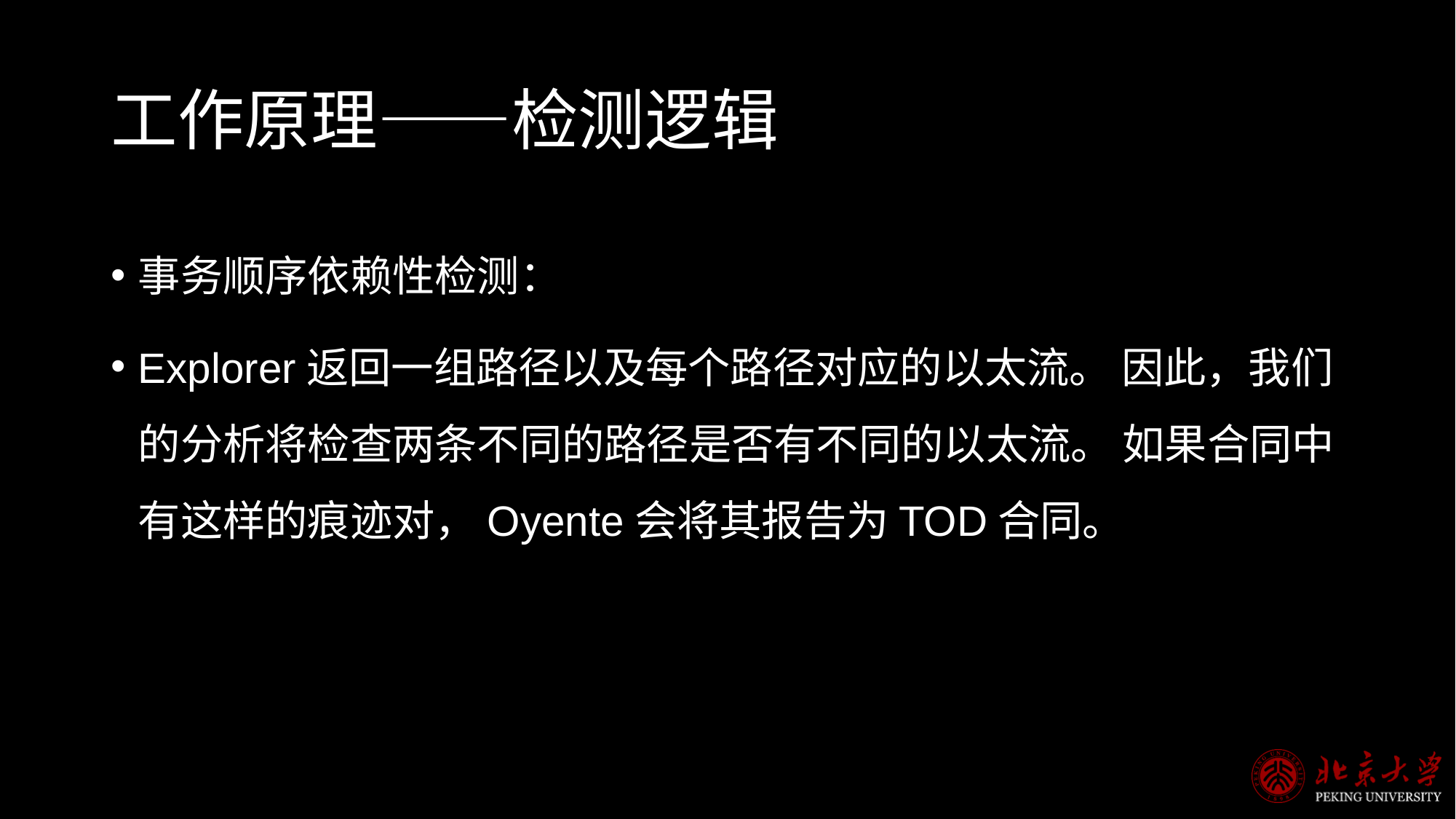

# 工作原理——检测逻辑
事务顺序依赖性检测：
Explorer返回一组路径以及每个路径对应的以太流。 因此，我们的分析将检查两条不同的路径是否有不同的以太流。 如果合同中有这样的痕迹对，Oyente会将其报告为TOD合同。